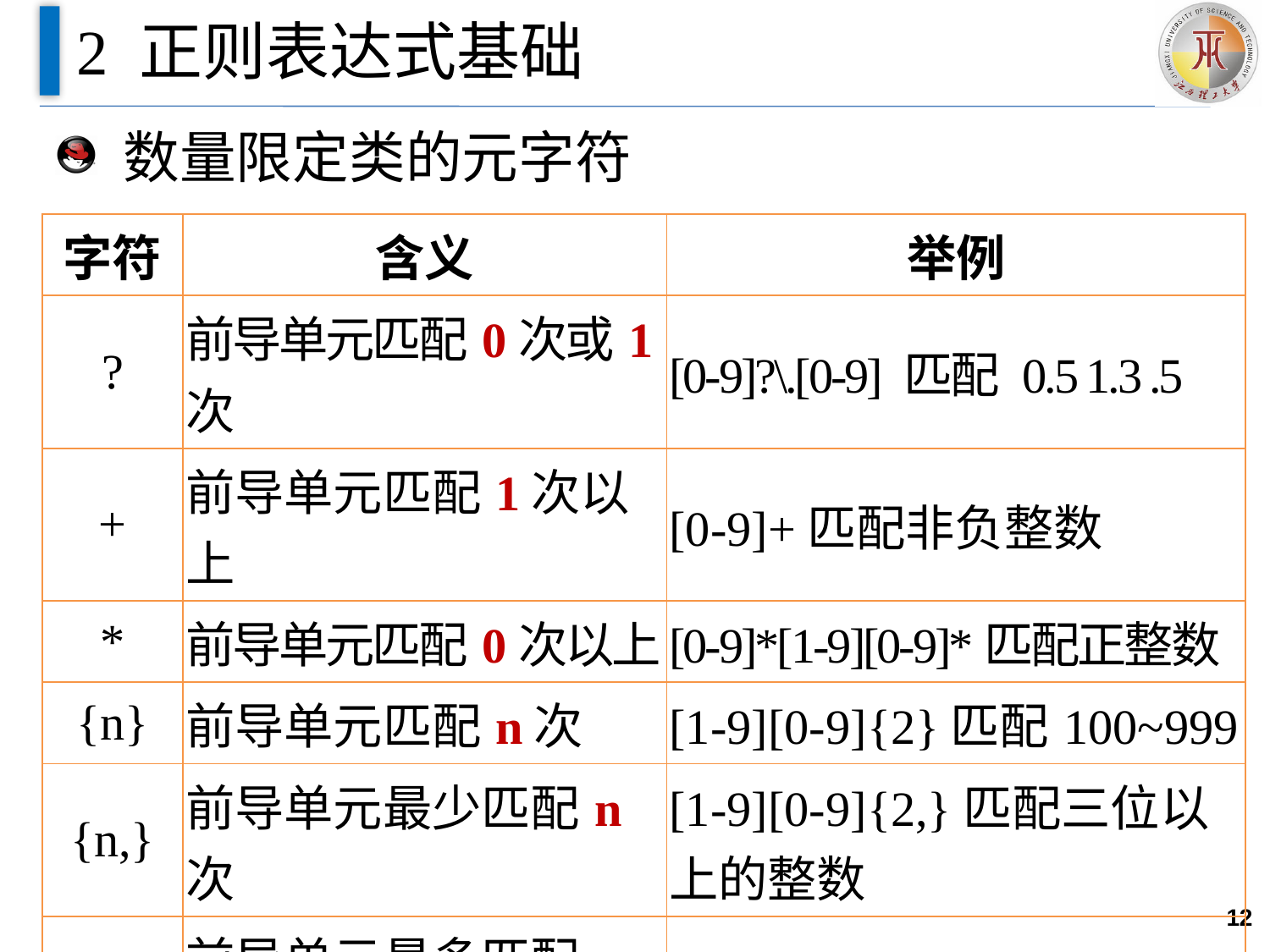

# 2 正则表达式基础
 数量限定类的元字符
| 字符 | 含义 | 举例 |
| --- | --- | --- |
| ? | 前导单元匹配0次或1次 | [0-9]?\.[0-9] 匹配 0.5 1.3 .5 |
| + | 前导单元匹配1次以上 | [0-9]+匹配非负整数 |
| \* | 前导单元匹配0次以上 | [0-9]\*[1-9][0-9]\*匹配正整数 |
| {n} | 前导单元匹配n次 | [1-9][0-9]{2}匹配100~999 |
| {n,} | 前导单元最少匹配n次 | [1-9][0-9]{2,}匹配三位以上的整数 |
| {,n} | 前导单元最多匹配n次 | [0-9]{,1}相当于[0-9]? |
| {m,n} | 前导单元匹配m~n次 | [0-9]{1,3}\.[0-9]{1,3}\.[0-9]{1,3}\.[0-9]{1,3}匹配IP |
12